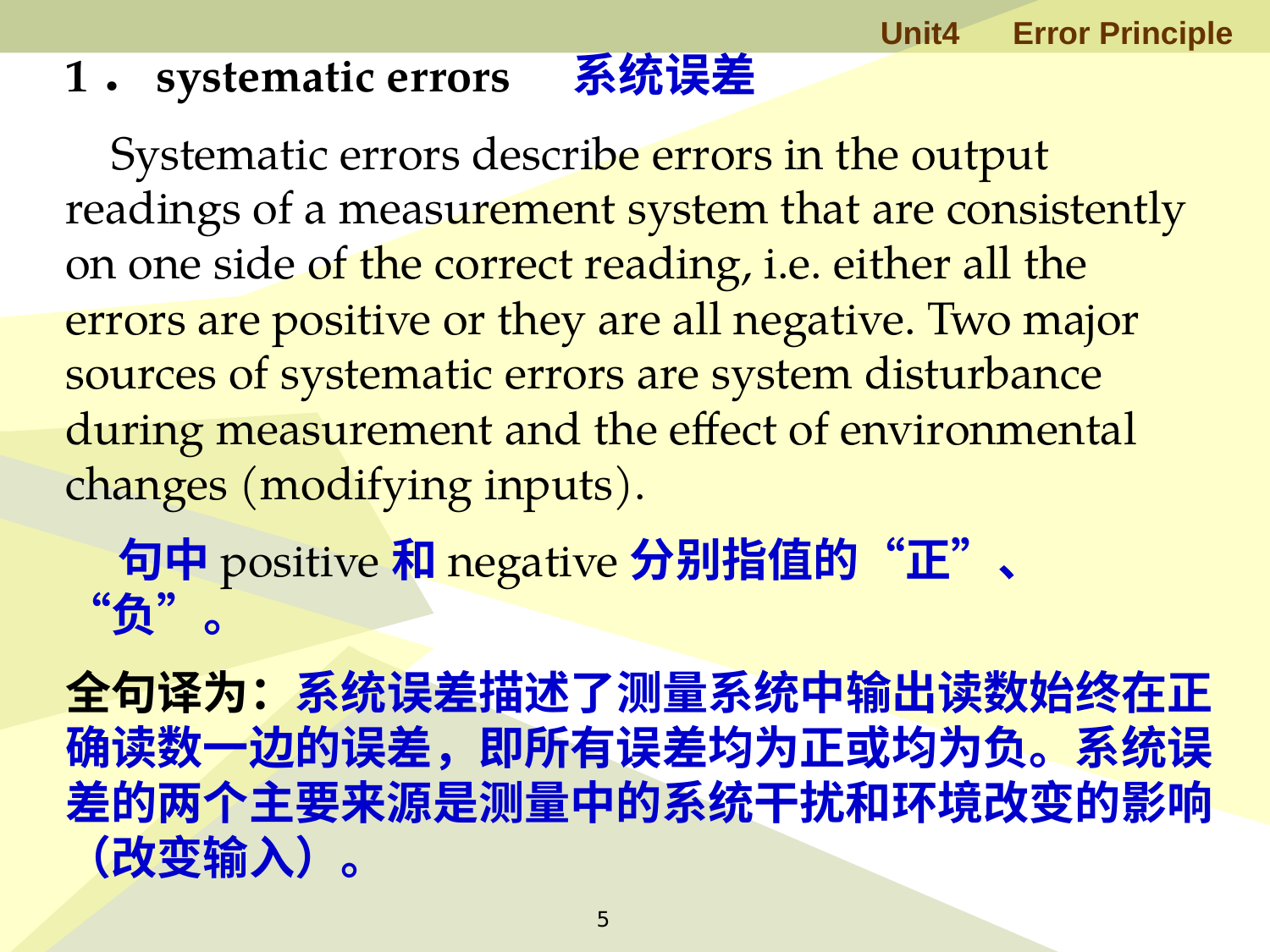

1．systematic errors   系统误差
    Systematic errors describe errors in the output readings of a measurement system that are consistently on one side of the correct reading, i.e. either all the errors are positive or they are all negative. Two major sources of systematic errors are system disturbance during measurement and the effect of environmental changes (modifying inputs).
    句中positive和negative分别指值的“正”、“负”。
全句译为：系统误差描述了测量系统中输出读数始终在正确读数一边的误差，即所有误差均为正或均为负。系统误差的两个主要来源是测量中的系统干扰和环境改变的影响（改变输入）。
5